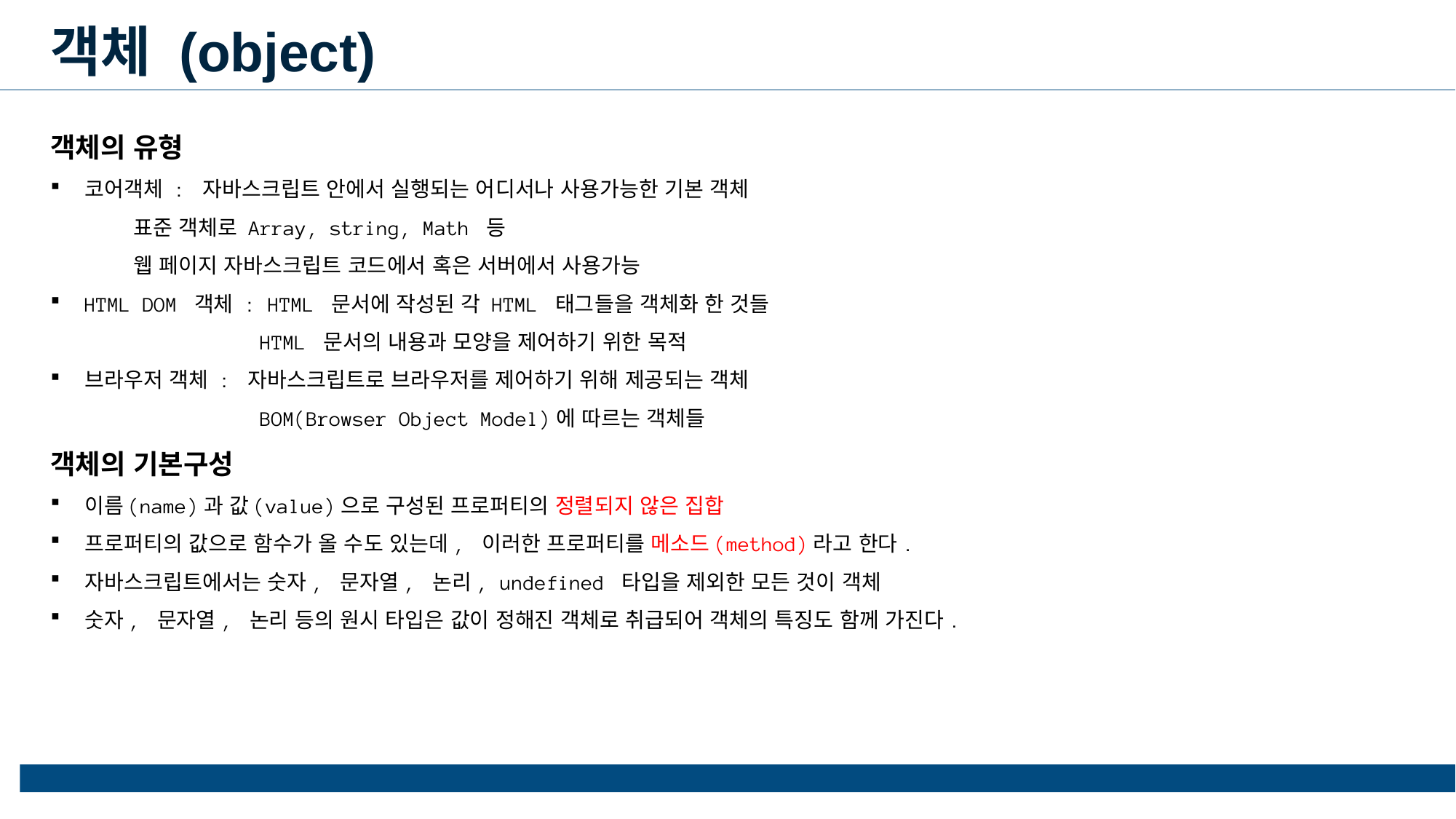

객체 (object)
객체의 유형
코어객체 : 자바스크립트 안에서 실행되는 어디서나 사용가능한 기본 객체
             표준 객체로 Array, string, Math 등
             웹 페이지 자바스크립트 코드에서 혹은 서버에서 사용가능
HTML DOM 객체 : HTML 문서에 작성된 각 HTML 태그들을 객체화 한 것들
                  HTML 문서의 내용과 모양을 제어하기 위한 목적
브라우저 객체 : 자바스크립트로 브라우저를 제어하기 위해 제공되는 객체
                  BOM(Browser Object Model)에 따르는 객체들
객체의 기본구성
이름(name)과 값(value)으로 구성된 프로퍼티의 정렬되지 않은 집합
프로퍼티의 값으로 함수가 올 수도 있는데, 이러한 프로퍼티를 메소드(method)라고 한다.
자바스크립트에서는 숫자, 문자열, 논리, undefined 타입을 제외한 모든 것이 객체
숫자, 문자열, 논리 등의 원시 타입은 값이 정해진 객체로 취급되어 객체의 특징도 함께 가진다.